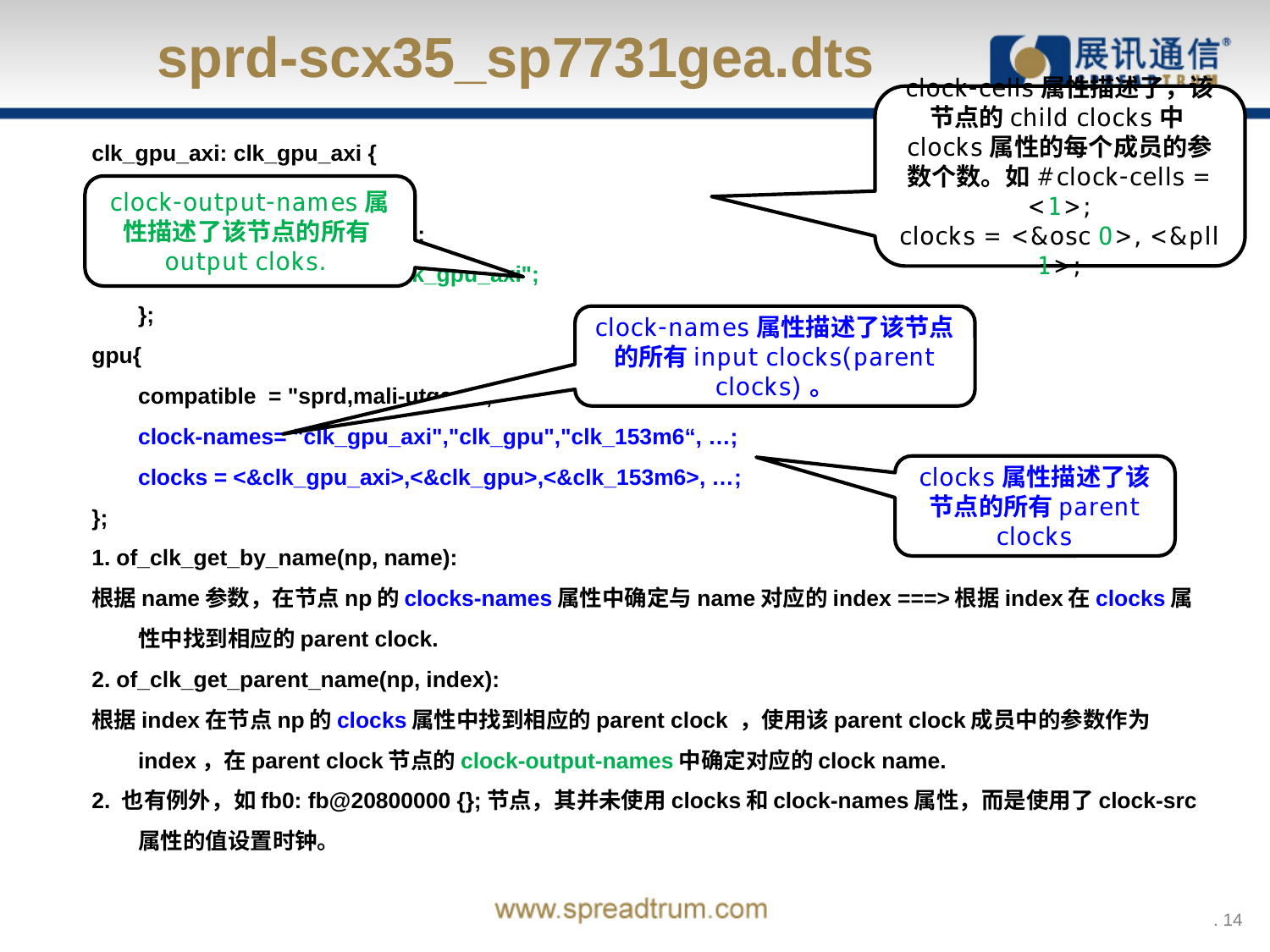

sprd-scx35_sp7731gea.dts
clock-cells属性描述了，该节点的child clocks中clocks属性的每个成员的参数个数。如#clock-cells = <1>;
clocks = <&osc 0>, <&pll 1>;
clk_gpu_axi: clk_gpu_axi {
							#clock-cells = <0>;
							 clocks = <&clk_aon_apb>;
							 clock-output-names = "clk_gpu_axi";
						};
gpu{
	compatible  = "sprd,mali-utgard";
	clock-names= "clk_gpu_axi","clk_gpu","clk_153m6“, …;
	clocks = <&clk_gpu_axi>,<&clk_gpu>,<&clk_153m6>, …;
};
1. of_clk_get_by_name(np, name):
根据name参数，在节点np的clocks-names属性中确定与name对应的index ===>根据index在clocks属性中找到相应的parent clock.
2. of_clk_get_parent_name(np, index):
根据index在节点np的clocks属性中找到相应的parent clock ，使用该parent clock成员中的参数作为index，在parent clock节点的clock-output-names中确定对应的clock name.
2. 也有例外，如fb0: fb@20800000 {};节点，其并未使用clocks和clock-names属性，而是使用了clock-src属性的值设置时钟。

clock-output-names属性描述了该节点的所有output cloks.
clock-names属性描述了该节点的所有input clocks(parent clocks)。
clocks属性描述了该节点的所有parent clocks
  . 14